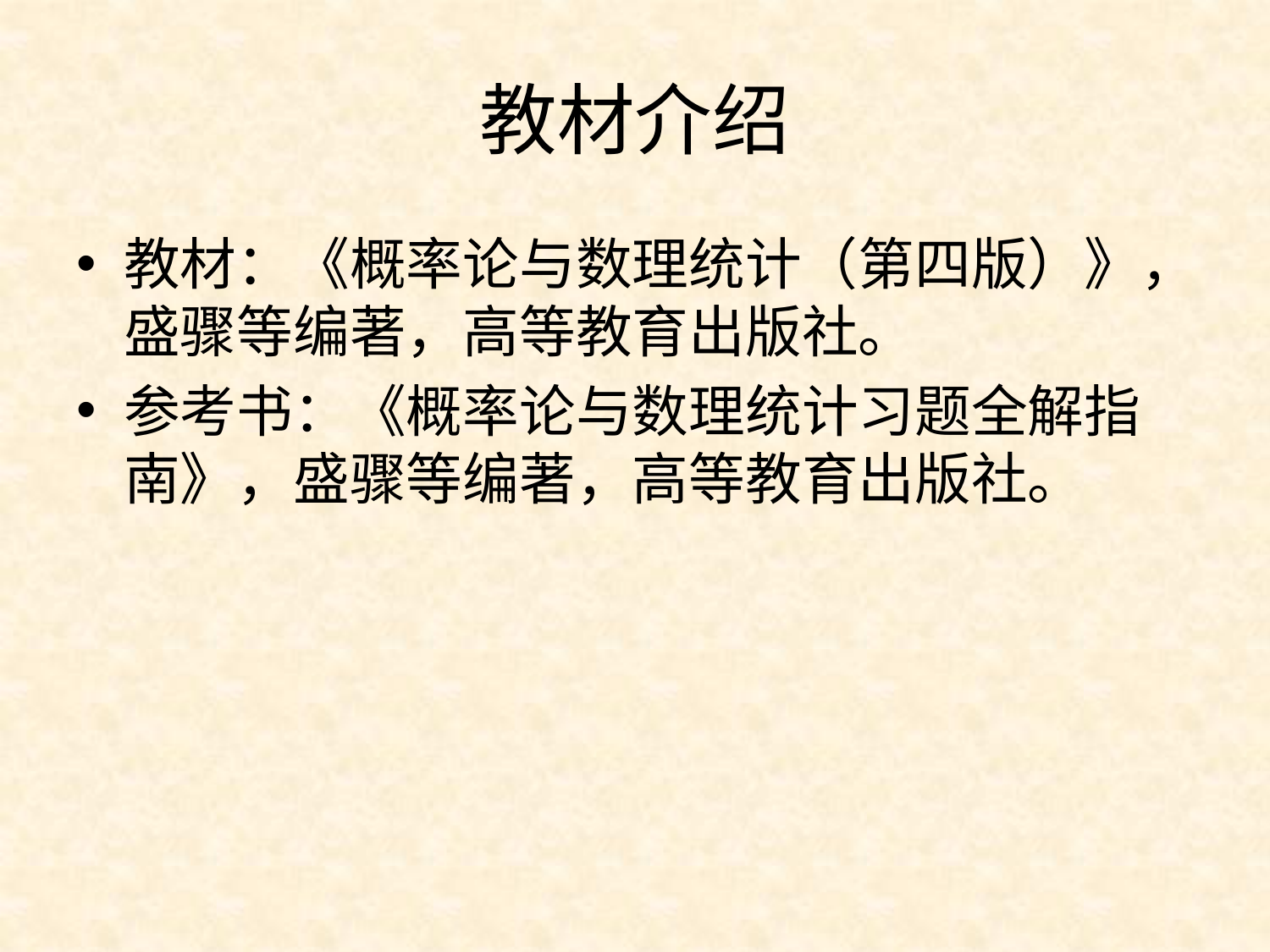

# 教材介绍
教材：《概率论与数理统计（第四版）》，盛骤等编著，高等教育出版社。
参考书：《概率论与数理统计习题全解指南》，盛骤等编著，高等教育出版社。